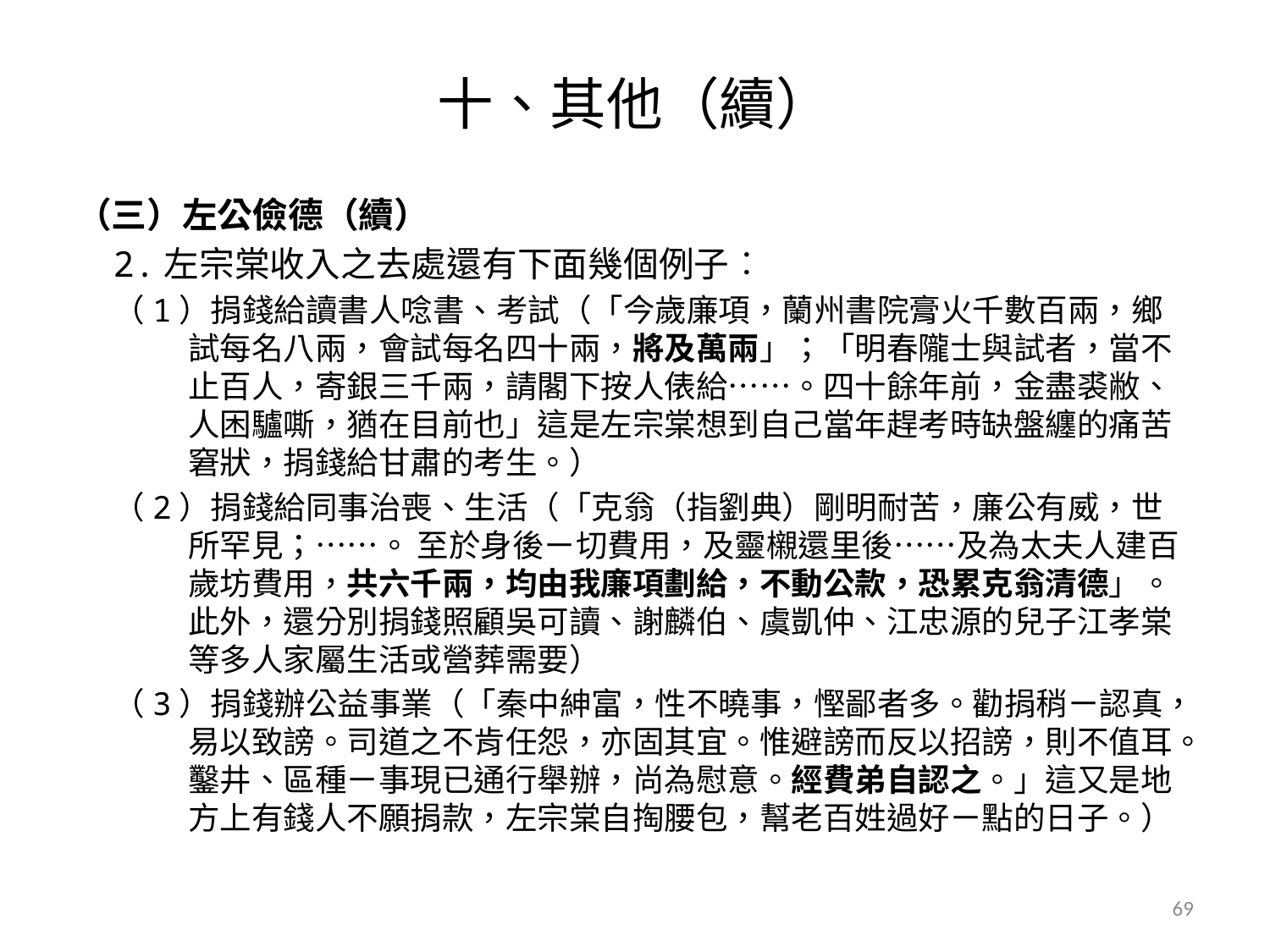

# 十、其他（續）
（三）左公儉德（續）
2.左宗棠收入之去處還有下面幾個例子︰
（1）捐錢給讀書人唸書、考試（「今歲廉項，蘭州書院膏火千數百兩，鄉試每名八兩，會試每名四十兩，將及萬兩」；「明春隴士與試者，當不止百人，寄銀三千兩，請閣下按人俵給⋯⋯。四十餘年前，金盡裘敝、人困驢嘶，猶在目前也」這是左宗棠想到自己當年趕考時缺盤纏的痛苦窘狀，捐錢給甘肅的考生。）
（2）捐錢給同事治喪、生活（「克翁（指劉典）剛明耐苦，廉公有威，世所罕見；⋯⋯。 至於身後ㄧ切費用，及靈櫬還里後⋯⋯及為太夫人建百歲坊費用，共六千兩，均由我廉項劃給，不動公款，恐累克翁清德」。此外，還分別捐錢照顧吳可讀、謝麟伯、虞凱仲、江忠源的兒子江孝棠等多人家屬生活或營葬需要）
（3）捐錢辦公益事業（「秦中紳富，性不曉事，慳鄙者多。勸捐稍ㄧ認真，易以致謗。司道之不肯任怨，亦固其宜。惟避謗而反以招謗，則不值耳。鑿井、區種ㄧ事現已通行舉辦，尚為慰意。經費弟自認之。」這又是地方上有錢人不願捐款，左宗棠自掏腰包，幫老百姓過好ㄧ點的日子。）

69